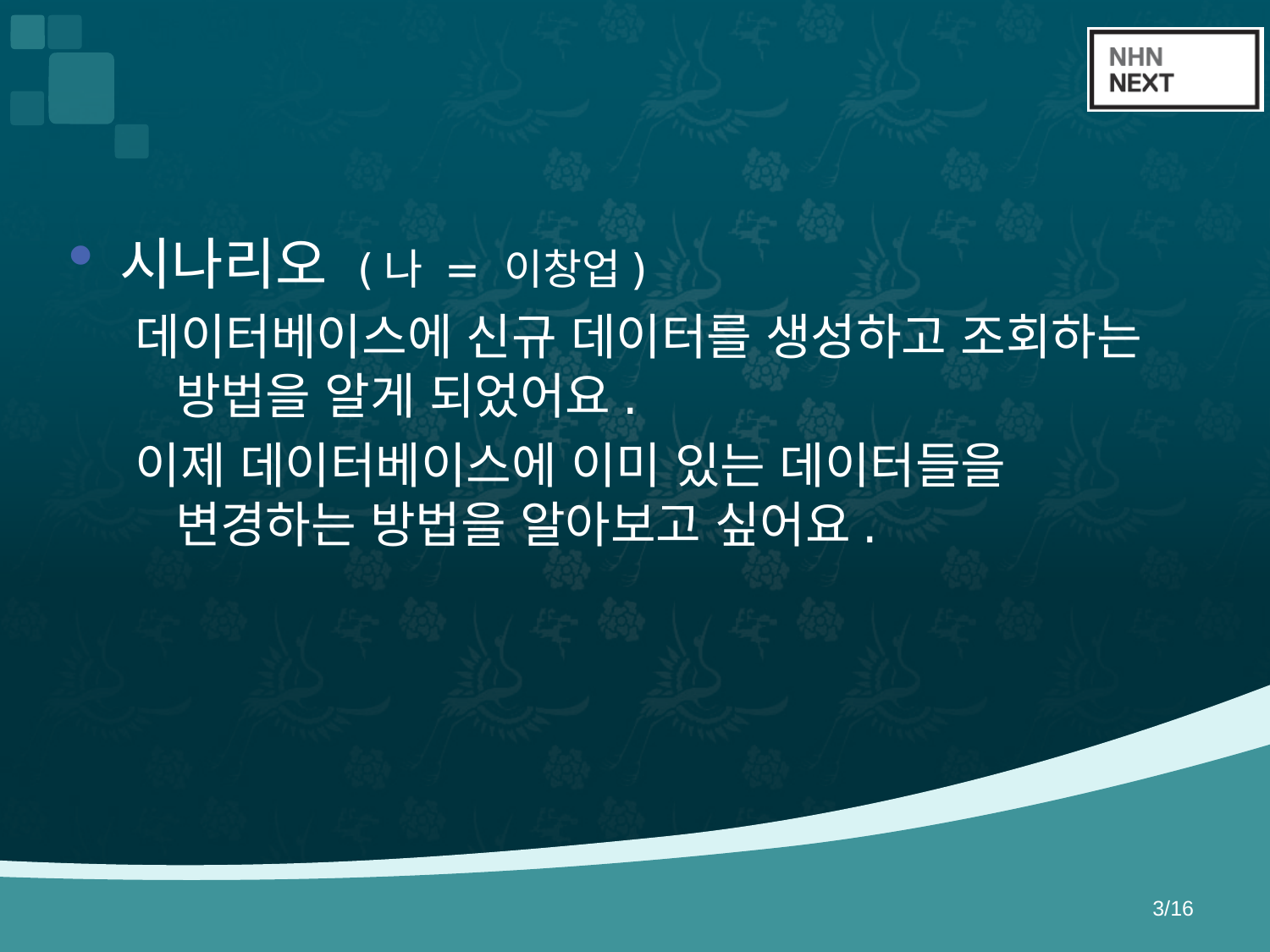

#
시나리오 (나 = 이창업)
데이터베이스에 신규 데이터를 생성하고 조회하는 방법을 알게 되었어요.
이제 데이터베이스에 이미 있는 데이터들을 변경하는 방법을 알아보고 싶어요.
3/16